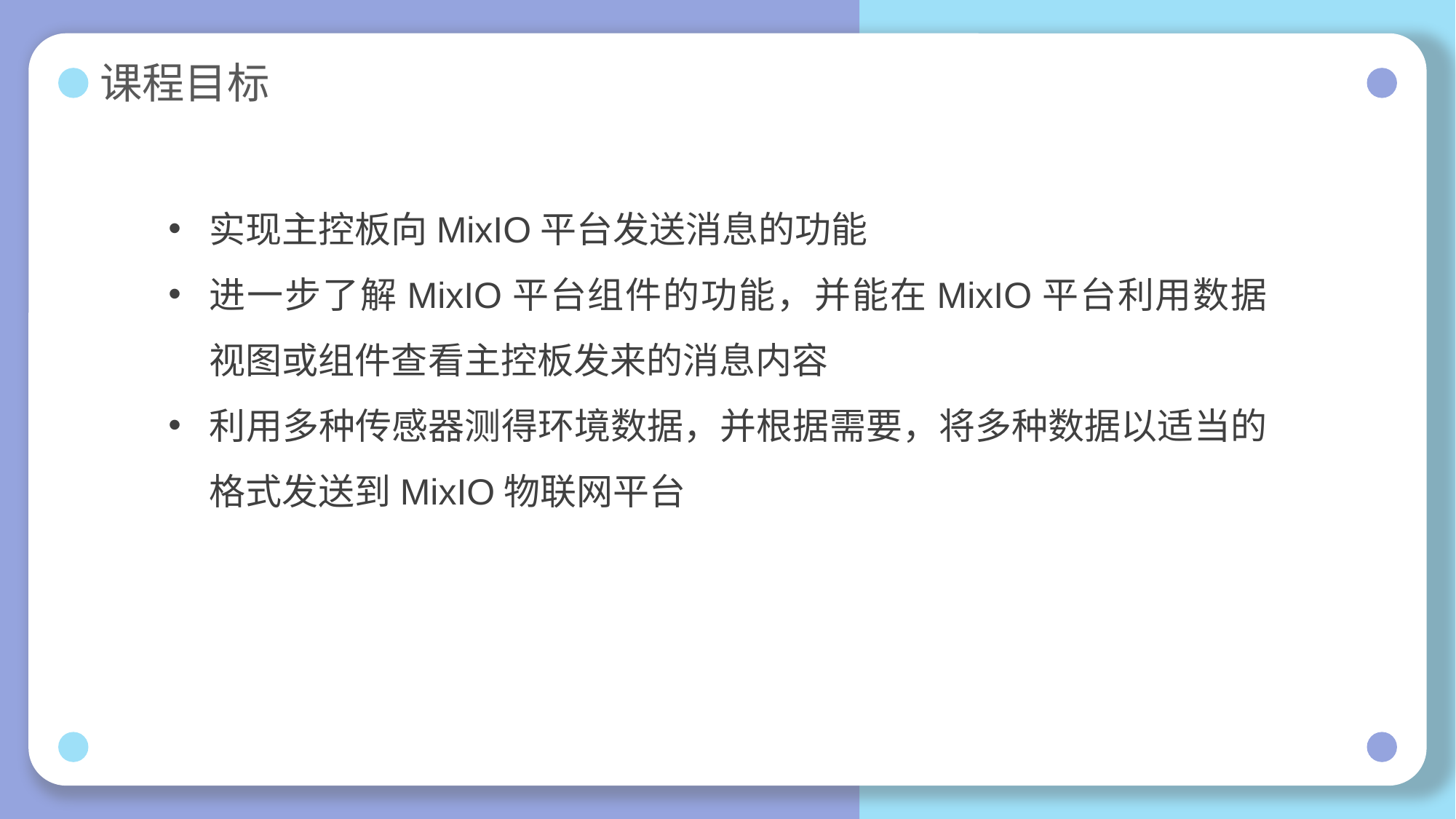

# 课程目标
实现主控板向MixIO平台发送消息的功能
进一步了解MixIO平台组件的功能，并能在MixIO平台利用数据视图或组件查看主控板发来的消息内容
利用多种传感器测得环境数据，并根据需要，将多种数据以适当的格式发送到MixIO物联网平台